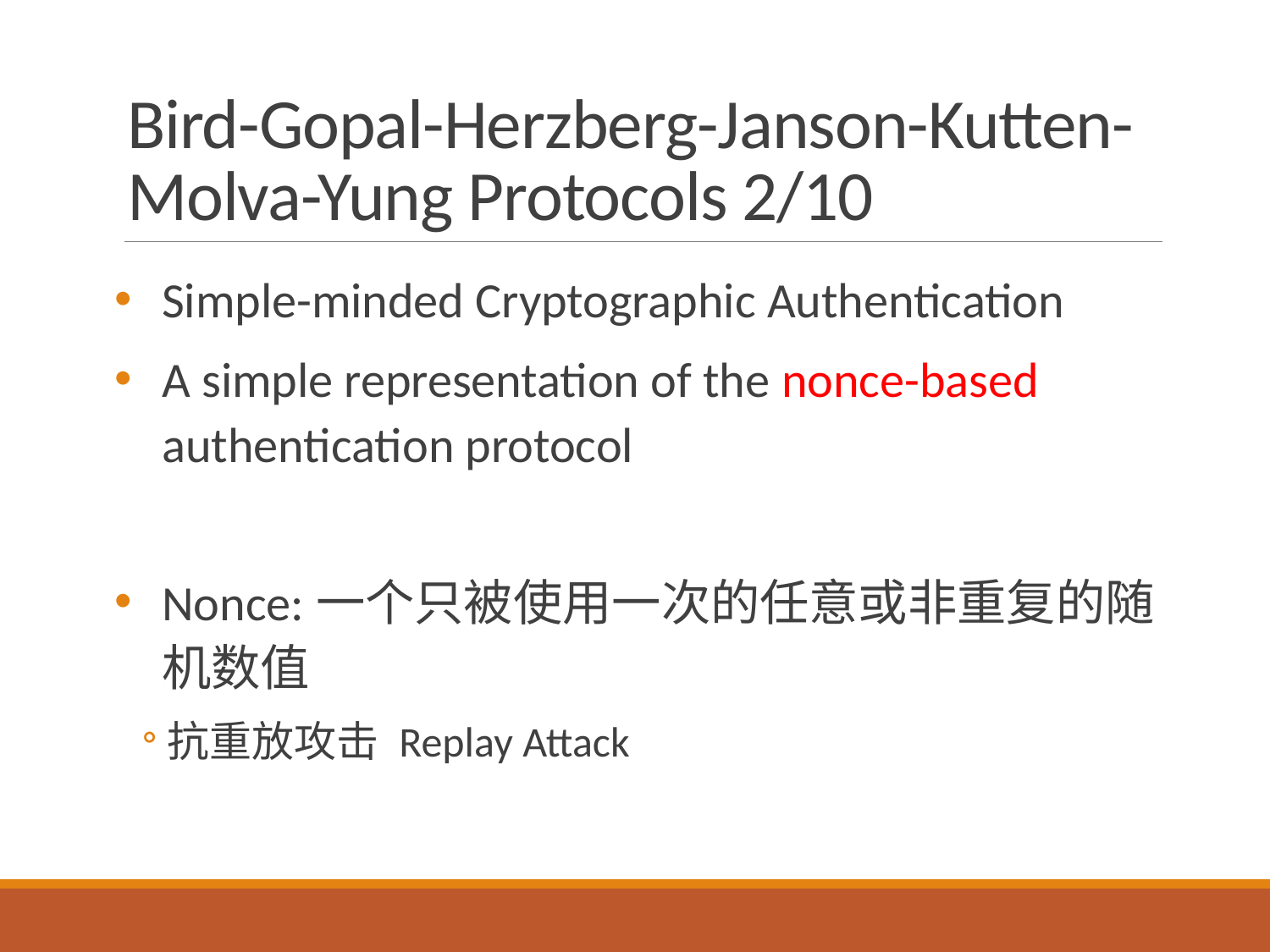

# Bird-Gopal-Herzberg-Janson-Kutten-Molva-Yung Protocols 2/10
Simple-minded Cryptographic Authentication
A simple representation of the nonce-based authentication protocol

Nonce:一个只被使用一次的任意或非重复的随机数值
抗重放攻击 Replay Attack
9